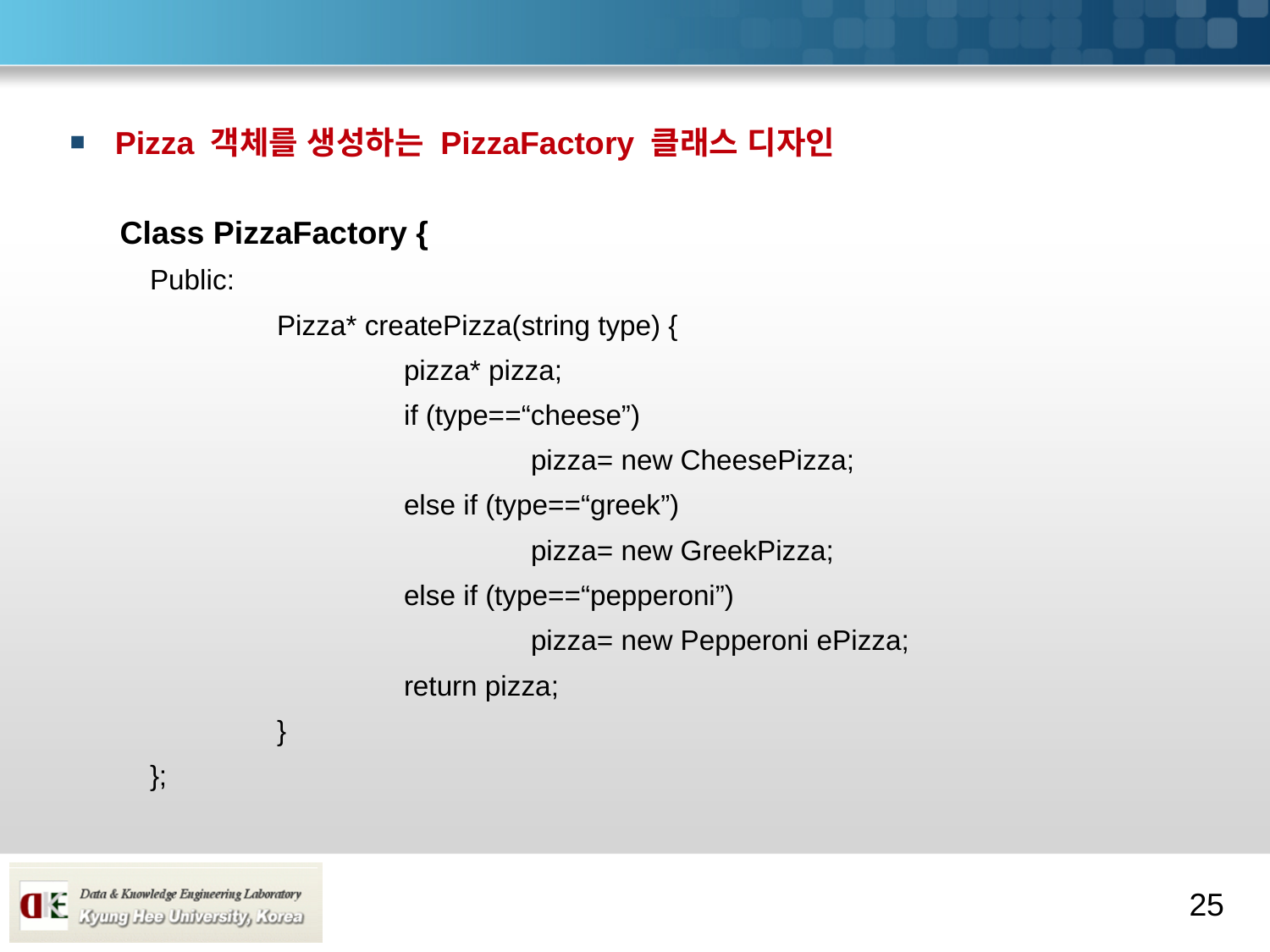

#
Pizza 객체를 생성하는 PizzaFactory 클래스 디자인
Class PizzaFactory {
Public:
	Pizza* createPizza(string type) {
		pizza* pizza;
		if (type==“cheese”)
			pizza= new CheesePizza;
		else if (type==“greek”)
			pizza= new GreekPizza;
		else if (type==“pepperoni”)
			pizza= new Pepperoni ePizza;
		return pizza;
	}
};